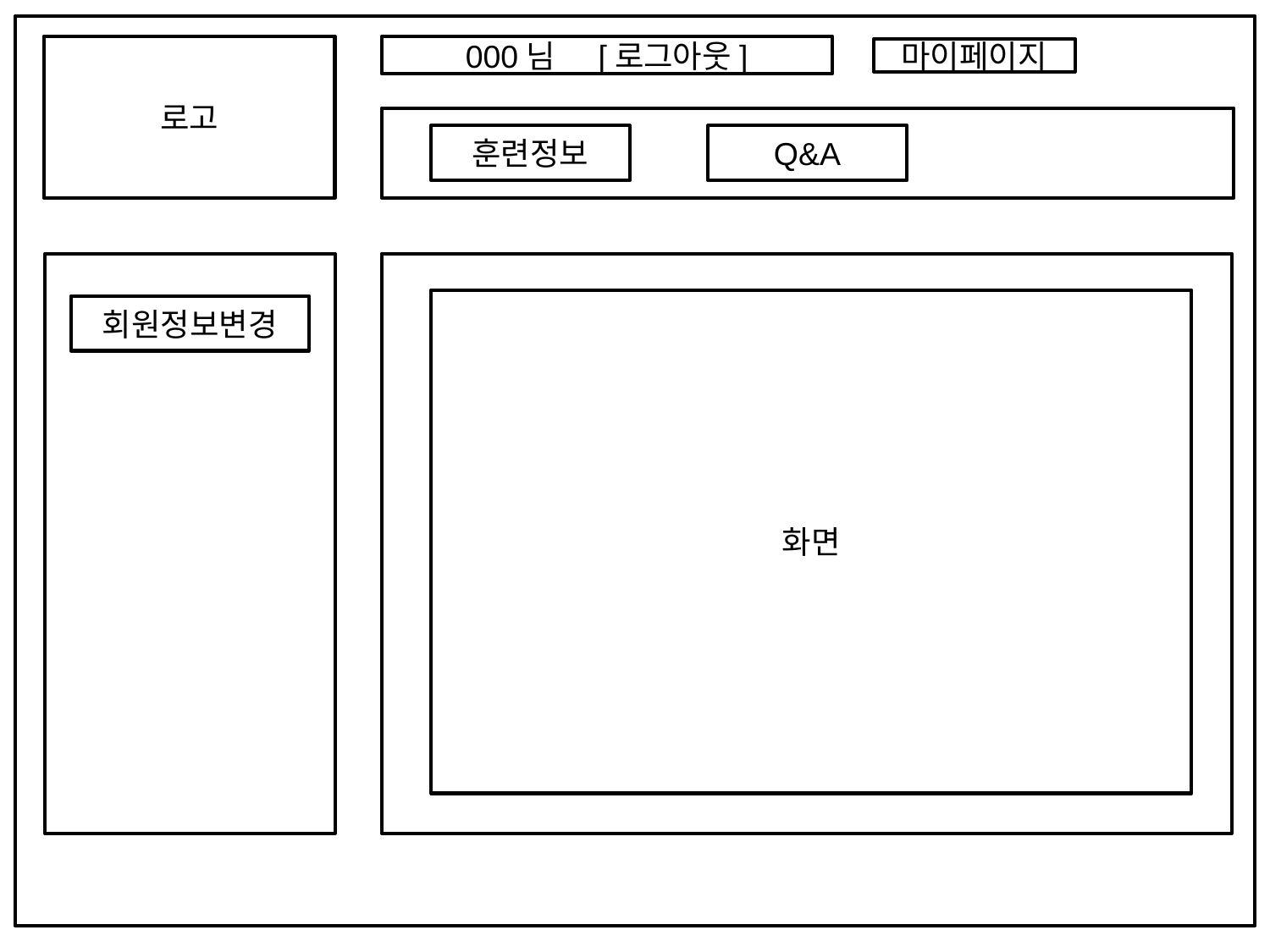

사용자

로고
000님    [로그아웃]
마이페이지
마이페이지

훈련정보
Q&A

화면
회원정보변경